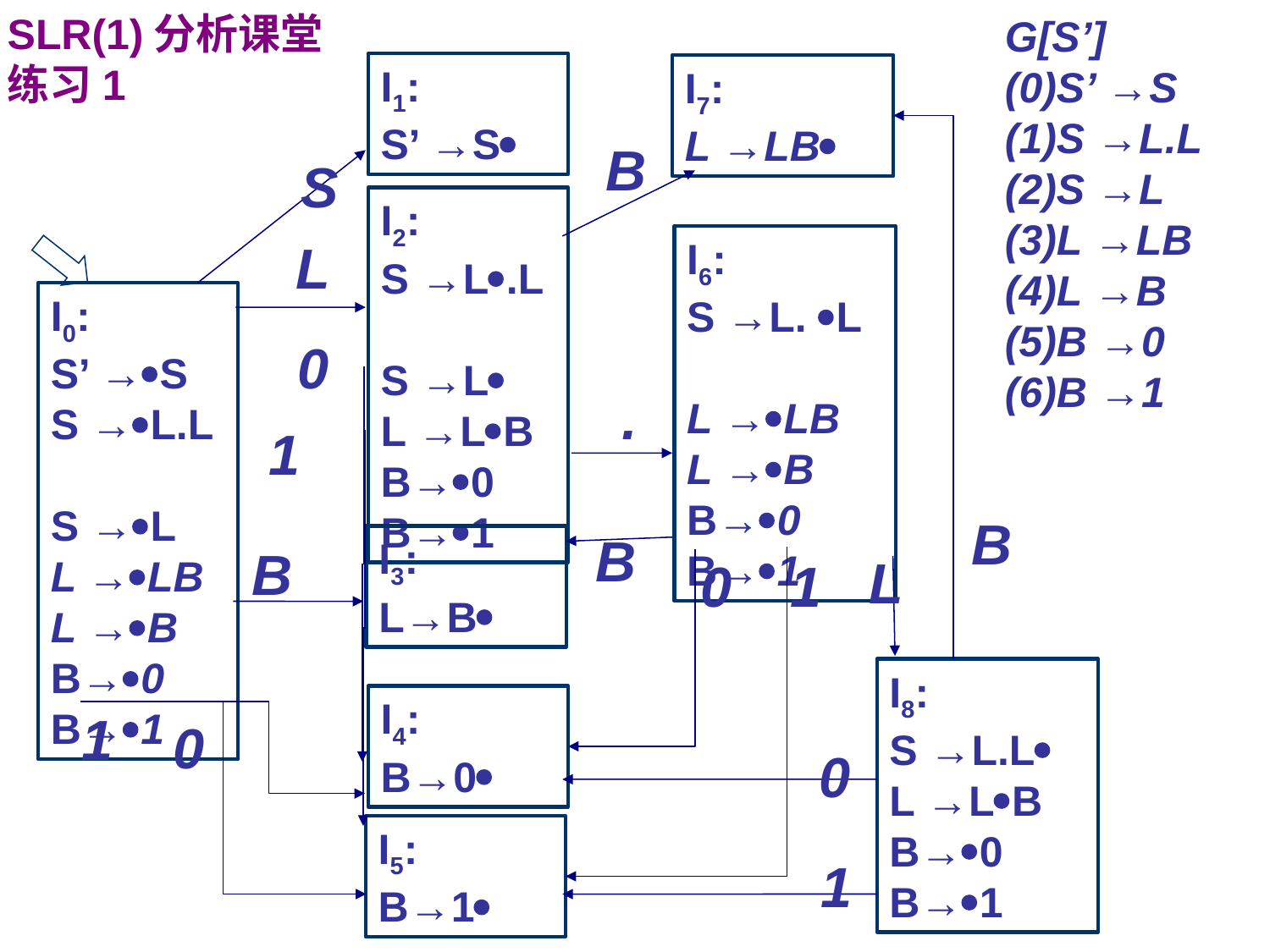

SLR(1)分析课堂练习1
G[S’]
(0)S’ →S
(1)S →L.L
(2)S →L
(3)L →LB
(4)L →B
(5)B →0
(6)B →1
I1:
S’ →S•
I7:
L →LB•

B
S

I2:
S →L•.L
S →L•
L →L•B
B→•0
B→•1
L
I6:
S →L. •L
L →•LB
L →•B
B→•0
B→•1

I0:
S’ →•S
S →•L.L
S →•L
L →•LB
L →•B
B→•0
B→•1

0
.
1

B
B
I3:
L→B•
B

L
1
0

I8:
S →L.L•
L →L•B
B→•0
B→•1
I4:
B→0•
1
0
0

I5:
B→1•
1